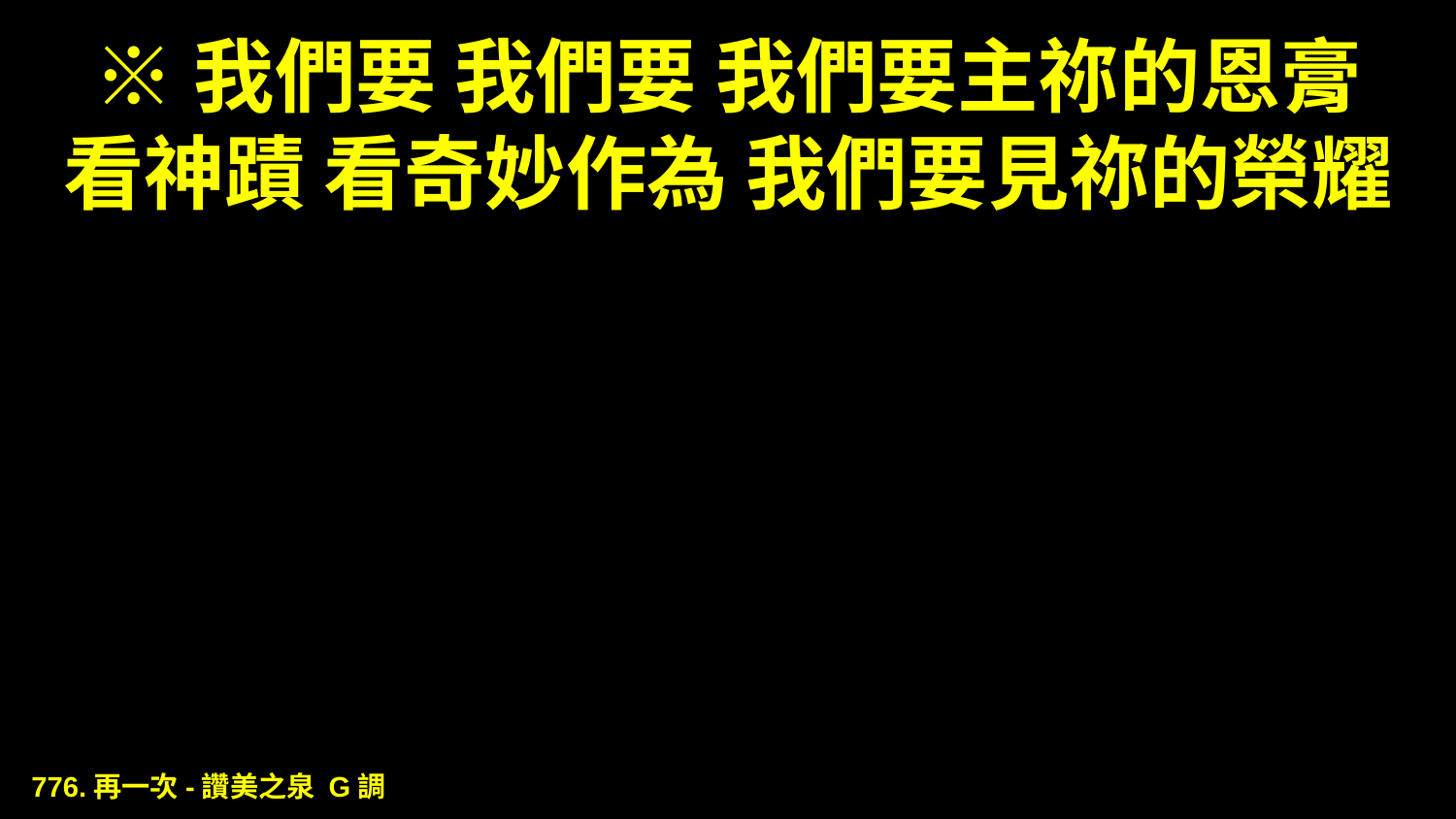

# ※我們要 我們要 我們要主祢的恩膏 看神蹟 看奇妙作為 我們要見祢的榮耀
776.再一次-讚美之泉 G調